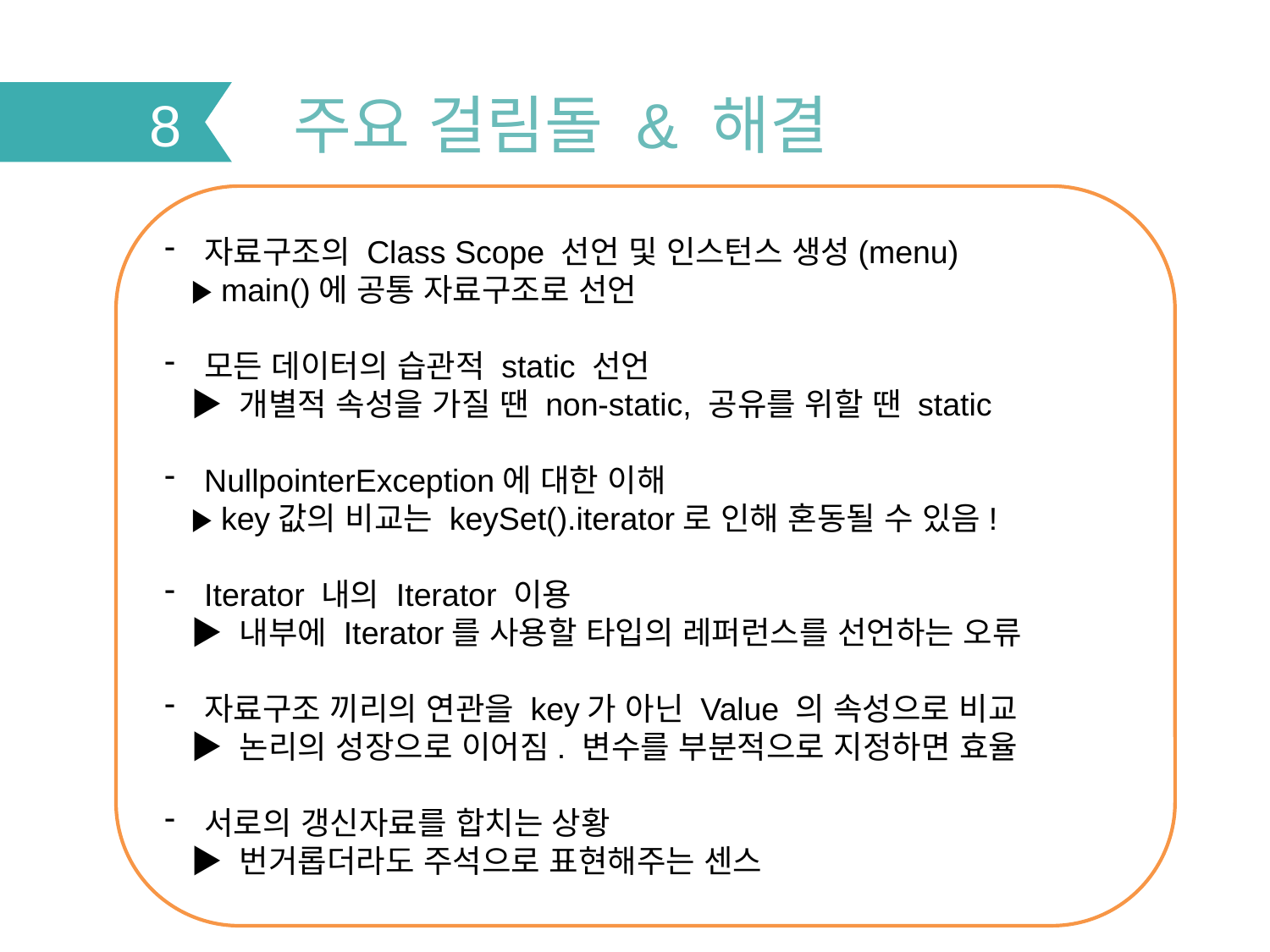

주요 걸림돌 & 해결
8

자료구조의 Class Scope 선언 및 인스턴스 생성(menu)
   ▶ main()에 공통 자료구조로 선언

모든 데이터의 습관적 static 선언
   ▶ 개별적 속성을 가질 땐 non-static, 공유를 위할 땐 static

NullpointerException에 대한 이해
   ▶ key값의 비교는 keySet().iterator로 인해 혼동될 수 있음!

Iterator 내의 Iterator 이용
   ▶ 내부에 Iterator를 사용할 타입의 레퍼런스를 선언하는 오류

자료구조 끼리의 연관을 key가 아닌 Value 의 속성으로 비교
   ▶ 논리의 성장으로 이어짐. 변수를 부분적으로 지정하면 효율

서로의 갱신자료를 합치는 상황
   ▶ 번거롭더라도 주석으로 표현해주는 센스